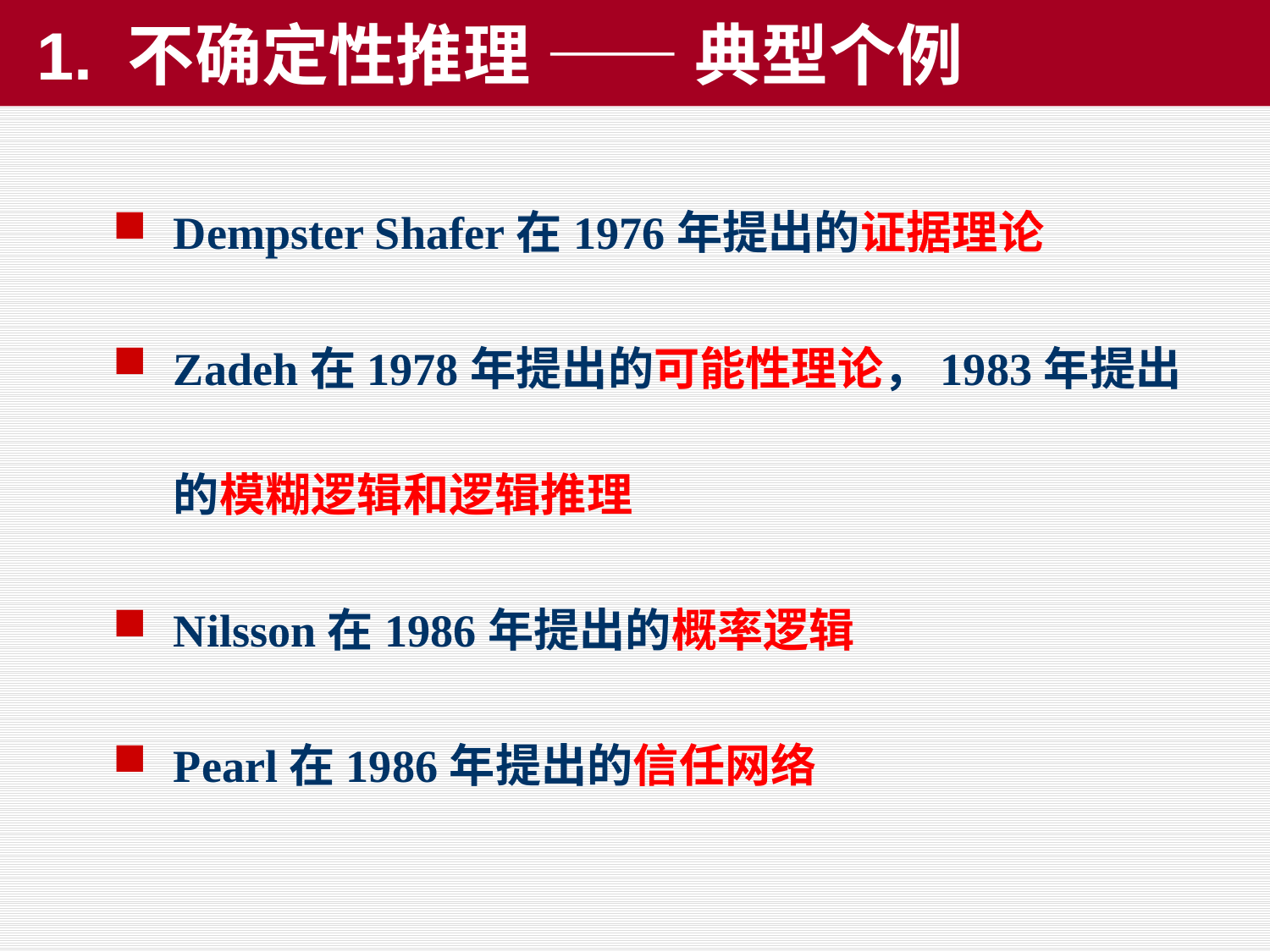

# 1. 不确定性推理 —— 典型个例
Dempster Shafer在1976年提出的证据理论
Zadeh在1978年提出的可能性理论，1983年提出的模糊逻辑和逻辑推理
Nilsson在1986年提出的概率逻辑
Pearl在1986年提出的信任网络